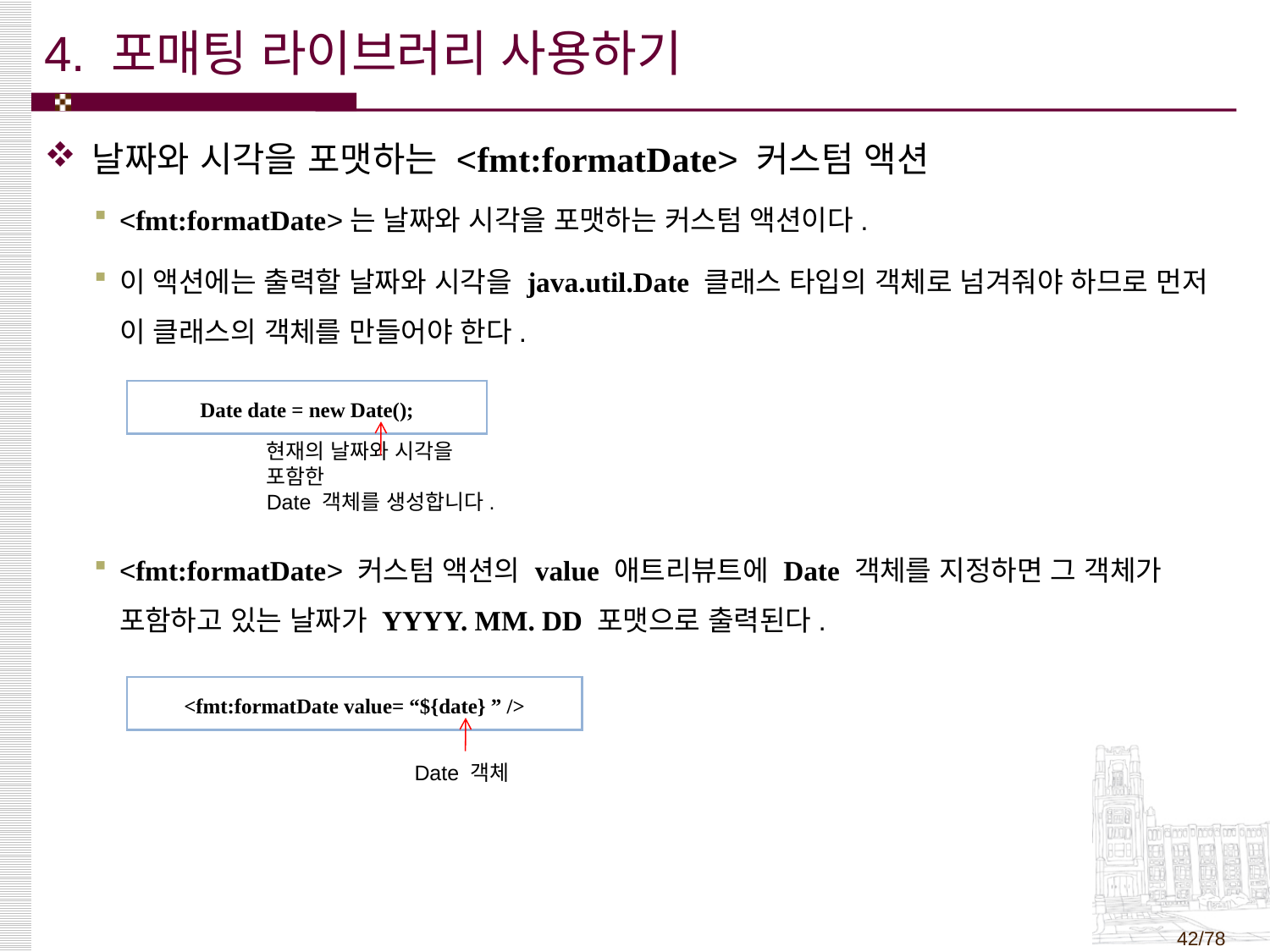

# 4. 포매팅 라이브러리 사용하기
날짜와 시각을 포맷하는 <fmt:formatDate> 커스텀 액션
<fmt:formatDate>는 날짜와 시각을 포맷하는 커스텀 액션이다.
이 액션에는 출력할 날짜와 시각을 java.util.Date 클래스 타입의 객체로 넘겨줘야 하므로 먼저 이 클래스의 객체를 만들어야 한다.

<fmt:formatDate> 커스텀 액션의 value 애트리뷰트에 Date 객체를 지정하면 그 객체가 포함하고 있는 날짜가 YYYY. MM. DD 포맷으로 출력된다.

| Date date = new Date(); |
| --- |
현재의 날짜와 시각을 포함한
Date 객체를 생성합니다.
| <fmt:formatDate value= “${date} ” /> |
| --- |
Date 객체